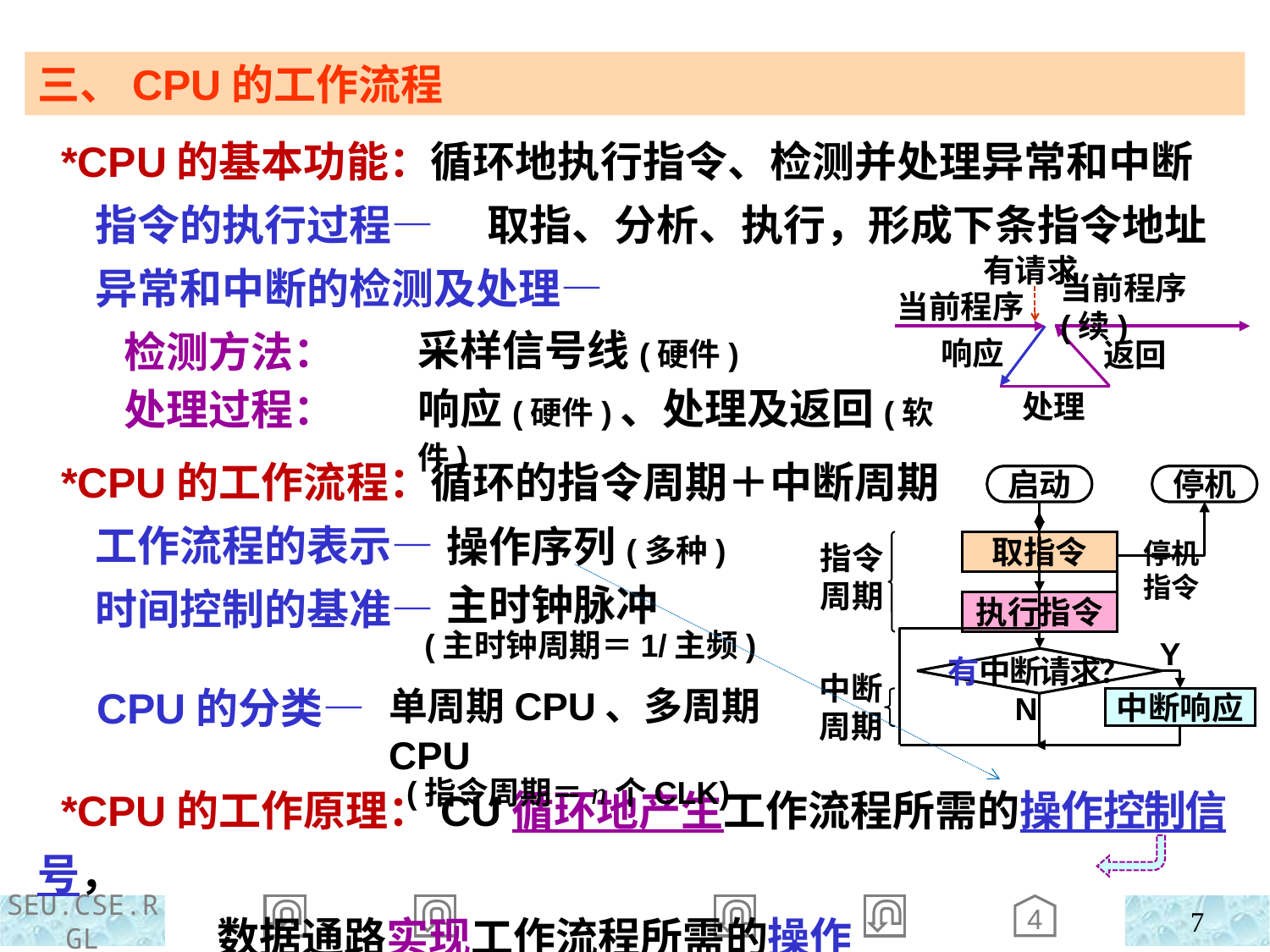

三、CPU的工作流程
  *CPU的基本功能：循环地执行指令、检测并处理异常和中断
     指令的执行过程—
     异常和中断的检测及处理—
        检测方法：
        处理过程：
取指、分析、执行，形成下条指令地址
有请求
当前程序
当前程序(续)
响应
返回
处理
采样信号线(硬件)
响应(硬件)、处理及返回(软件)
  *CPU的工作流程：循环的指令周期＋中断周期
     工作流程的表示—
     时间控制的基准—

     CPU的分类—
启动
取指令

指令周期
执行指令
Y
有中断请求？
中断周期

中断响应
N
停机
停机指令
     操作序列(多种)
     主时钟脉冲
    (主时钟周期＝1/主频)
单周期CPU、多周期CPU
  (指令周期＝n个CLK)
  *CPU的工作原理：CU循环地产生工作流程所需的操作控制信号，
                  数据通路实现工作流程所需的操作

4

7